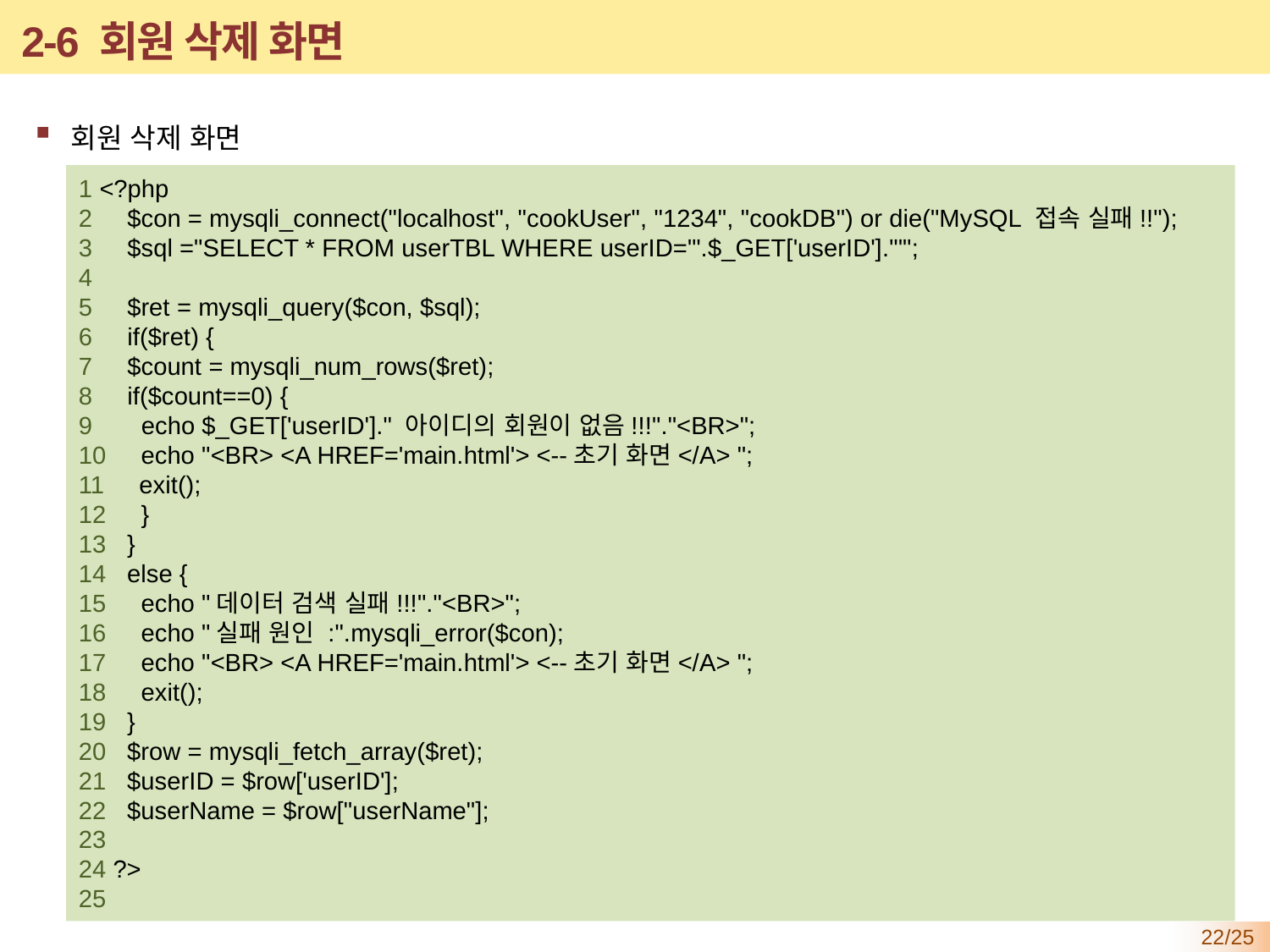

# 2-6 회원 삭제 화면
회원 삭제 화면

1 <?php
2     $con = mysqli_connect("localhost", "cookUser", "1234", "cookDB") or die("MySQL 접속 실패!!");
3     $sql ="SELECT * FROM userTBL WHERE userID='".$_GET['userID']."'";
4
5     $ret = mysqli_query($con, $sql);
6     if($ret) {
7     $count = mysqli_num_rows($ret);
8     if($count==0) {
9       echo $_GET['userID']." 아이디의 회원이 없음!!!"."<BR>";
10     echo "<BR> <A HREF='main.html'> <--초기 화면</A> ";
11     exit();
12     }
13   }
14   else {
15     echo "데이터 검색 실패!!!"."<BR>";
16     echo "실패 원인 :".mysqli_error($con);
17     echo "<BR> <A HREF='main.html'> <--초기 화면</A> ";
18     exit();
19   }
20   $row = mysqli_fetch_array($ret);
21   $userID = $row['userID'];
22   $userName = $row["userName"];
23
24 ?>
25